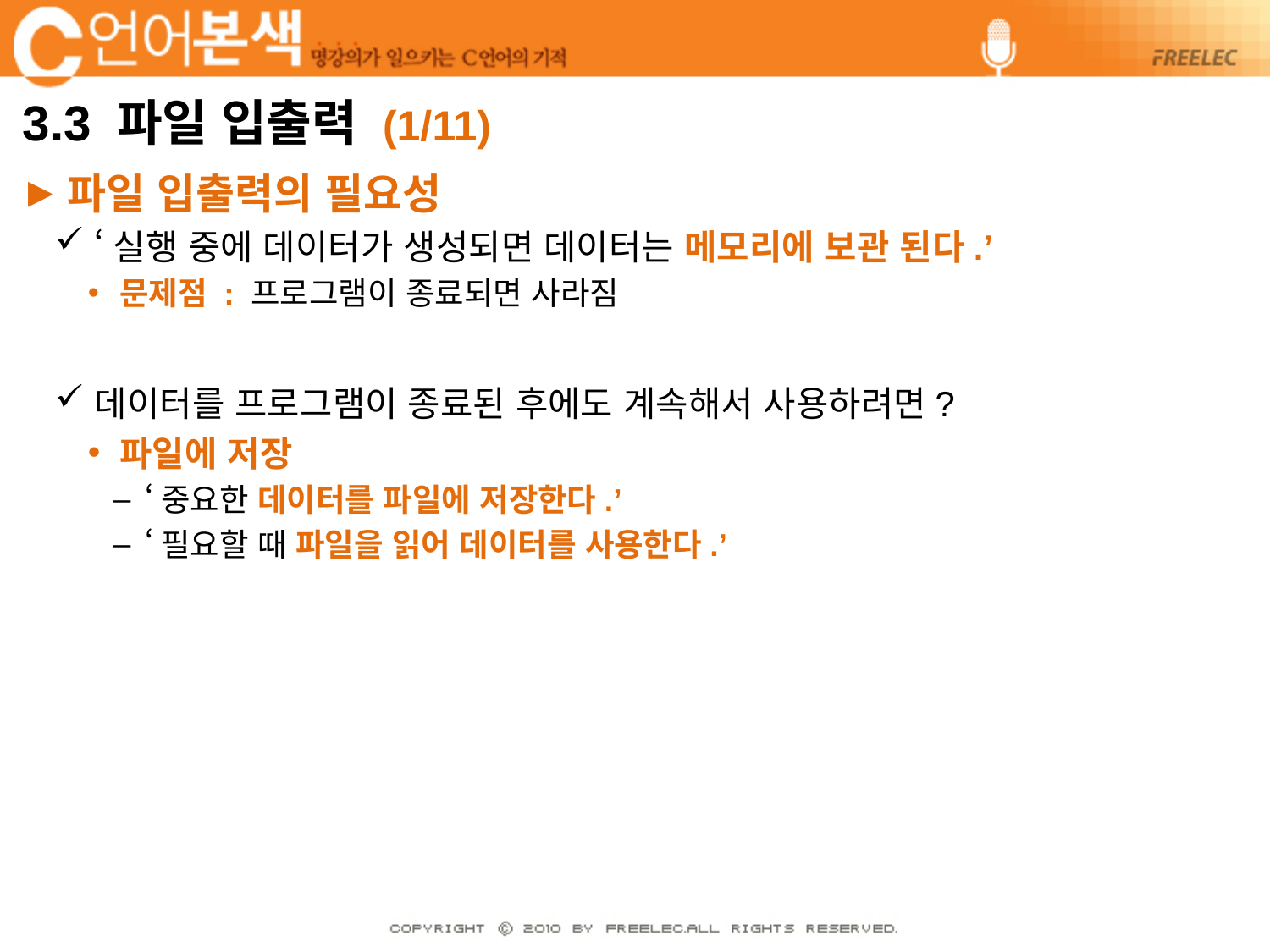

# 3.3 파일 입출력 (1/11)
파일 입출력의 필요성
‘실행 중에 데이터가 생성되면 데이터는 메모리에 보관 된다.’
문제점 : 프로그램이 종료되면 사라짐

데이터를 프로그램이 종료된 후에도 계속해서 사용하려면?
파일에 저장
‘중요한 데이터를 파일에 저장한다.’
‘필요할 때 파일을 읽어 데이터를 사용한다.’